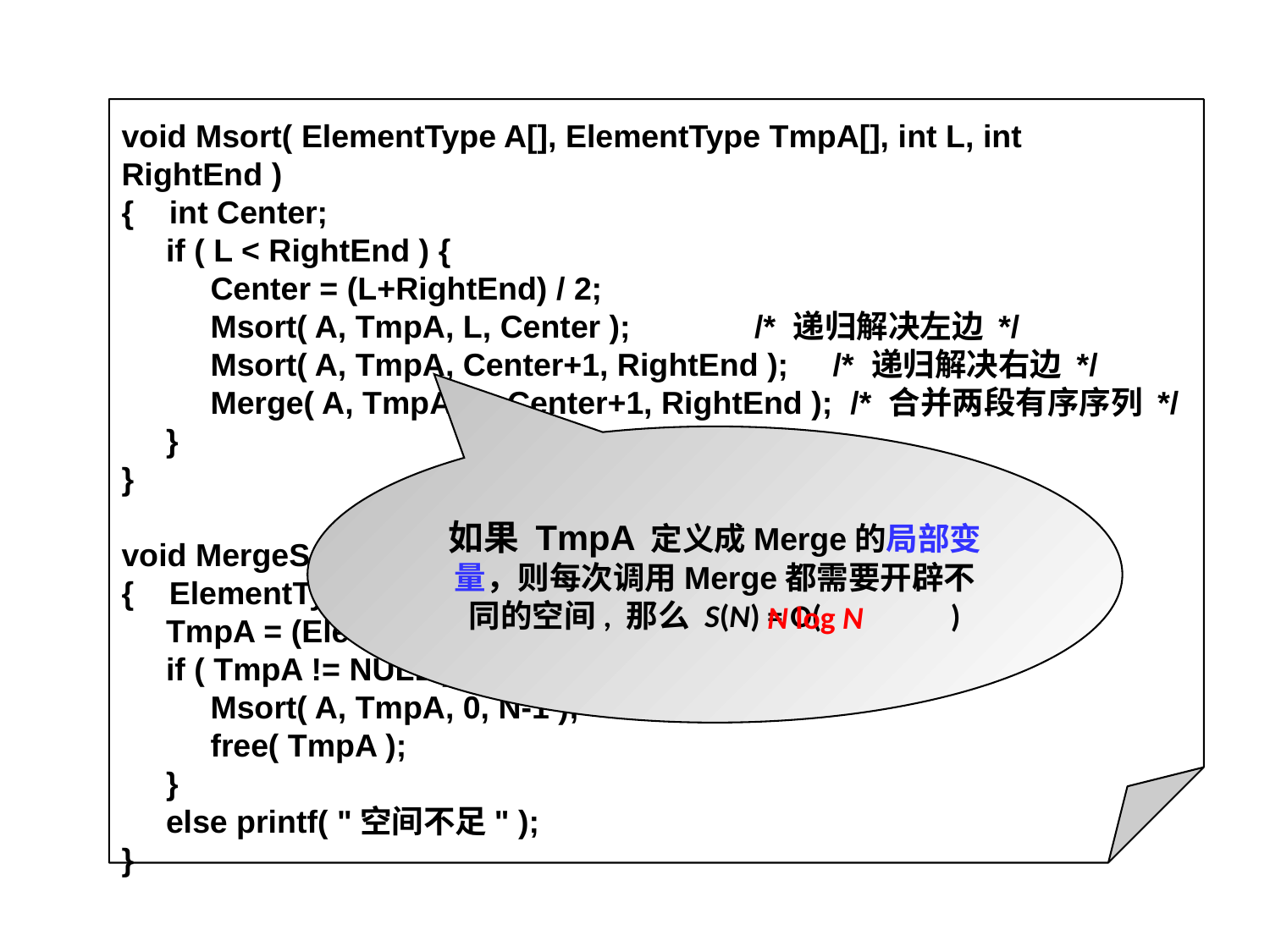

void Msort( ElementType A[], ElementType TmpA[], int L, int RightEnd )
{    int Center;
     if ( L < RightEnd ) {
          Center = (L+RightEnd) / 2;
          Msort( A, TmpA, L, Center );              /* 递归解决左边 */
          Msort( A, TmpA, Center+1, RightEnd );     /* 递归解决右边 */
          Merge( A, TmpA, L, Center+1, RightEnd );  /* 合并两段有序序列 */
     }
}

void MergeSort( ElementType A[], int N )
{    ElementType *TmpA;
     TmpA = (ElementType *)malloc(N*sizeof(ElementType));
     if ( TmpA != NULL ) {
          Msort( A, TmpA, 0, N-1 );
          free( TmpA );
     }
     else printf( "空间不足" );
}
如果 TmpA 定义成Merge的局部变量，则每次调用Merge都需要开辟不同的空间, 那么 S(N) = O(                  )
N log N